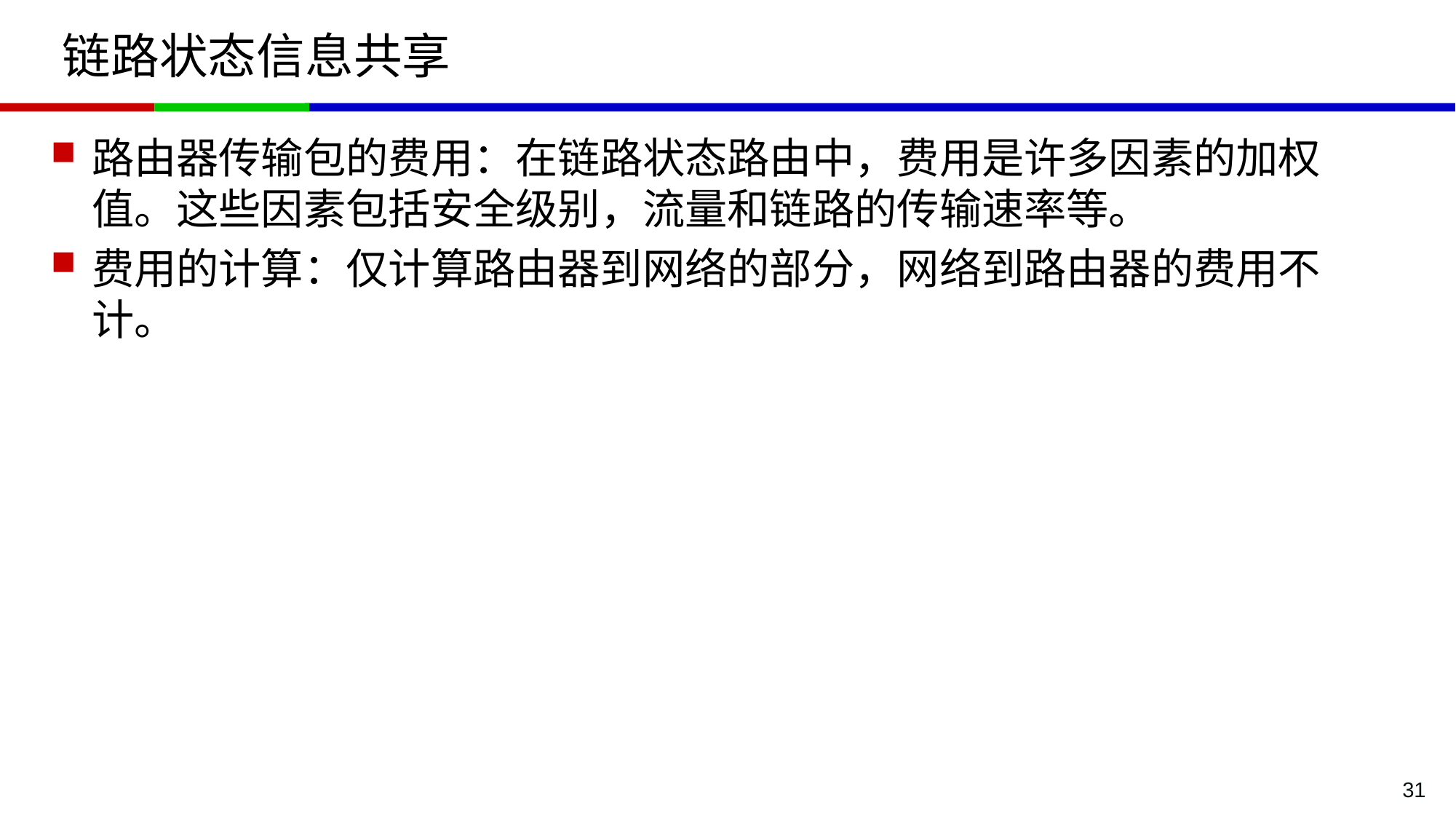

# 链路状态信息共享
路由器传输包的费用：在链路状态路由中，费用是许多因素的加权值。这些因素包括安全级别，流量和链路的传输速率等。
费用的计算：仅计算路由器到网络的部分，网络到路由器的费用不计。
31